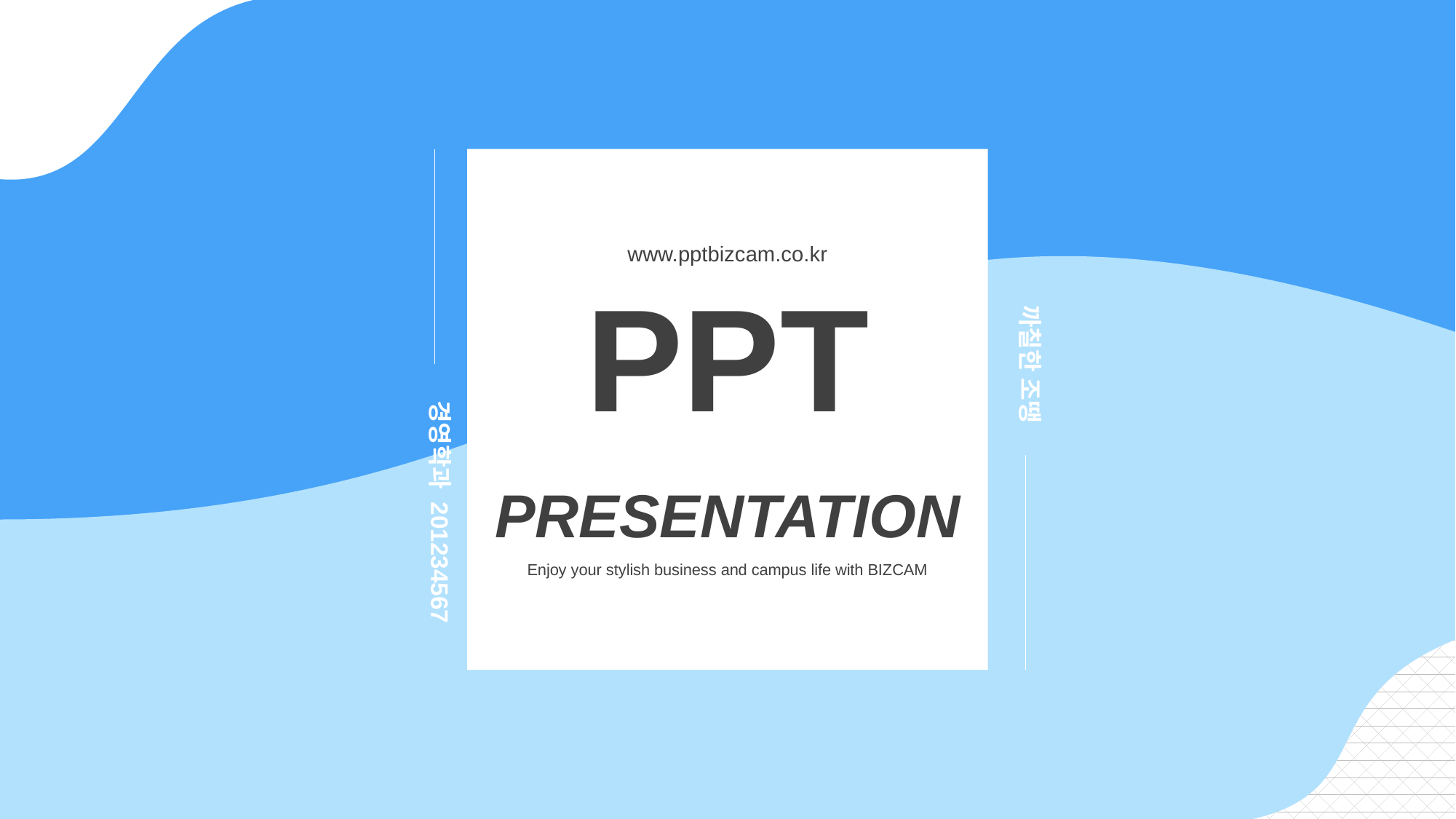

www.pptbizcam.co.kr
PPT
PRESENTATION
Enjoy your stylish business and campus life with BIZCAM

까칠한 조땡
경영학과 201234567